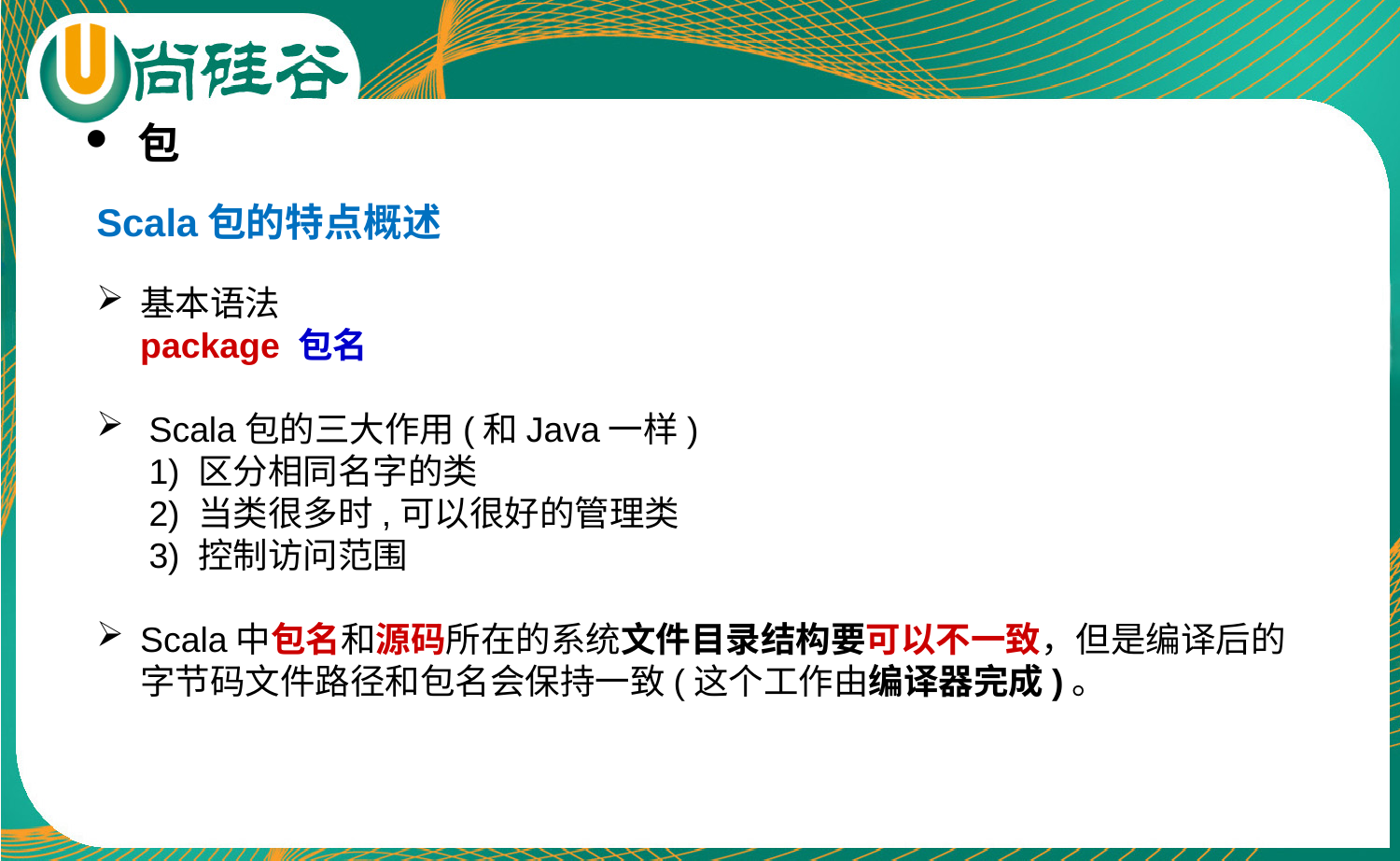

包

Scala包的特点概述

基本语法
package 包名

Scala包的三大作用(和Java一样)
1) 区分相同名字的类
2) 当类很多时,可以很好的管理类
3) 控制访问范围

Scala中包名和源码所在的系统文件目录结构要可以不一致，但是编译后的字节码文件路径和包名会保持一致(这个工作由编译器完成)。